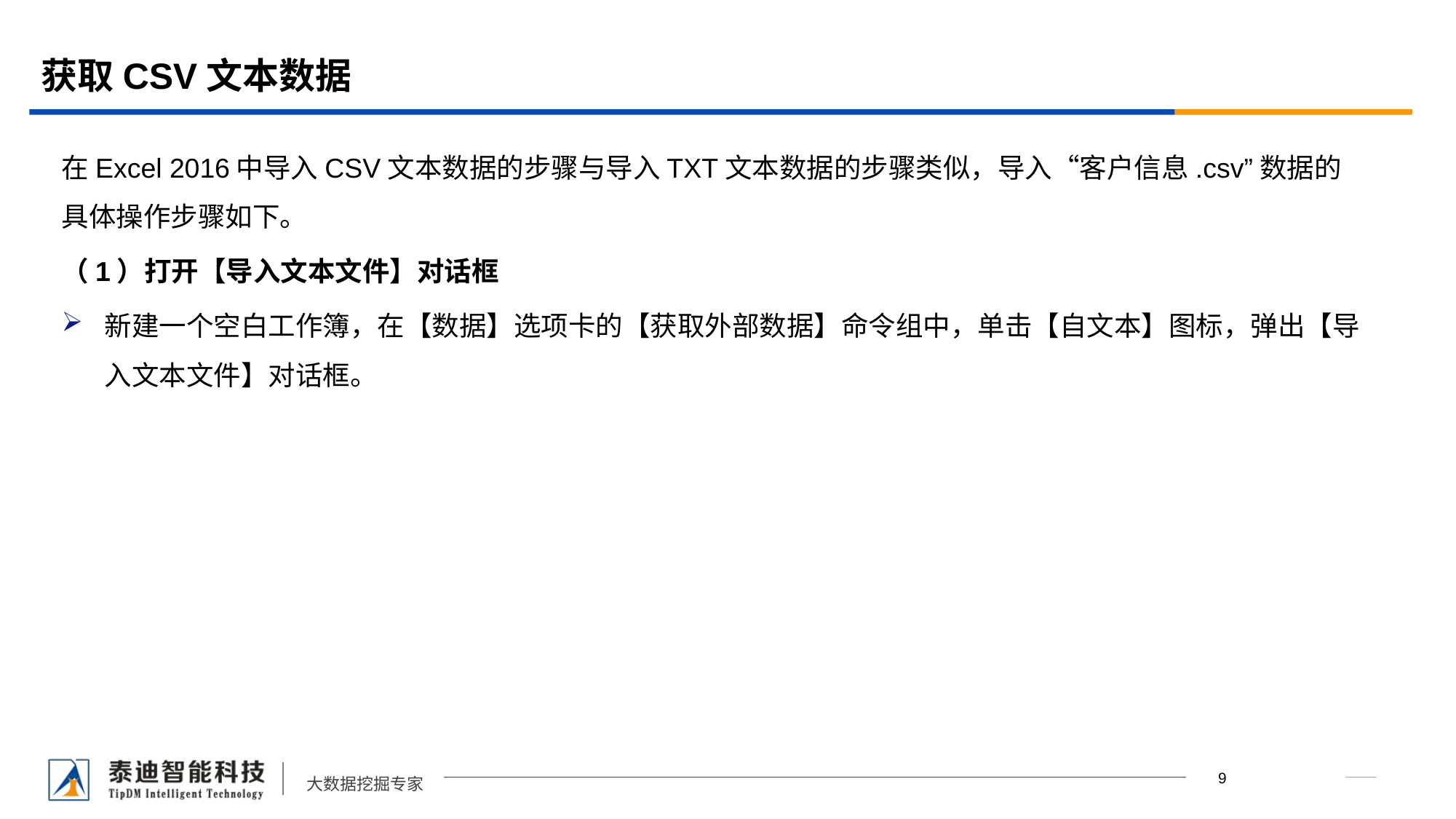

# 获取CSV文本数据
在Excel 2016中导入CSV文本数据的步骤与导入TXT文本数据的步骤类似，导入“客户信息.csv”数据的具体操作步骤如下。
（1）打开【导入文本文件】对话框
新建一个空白工作簿，在【数据】选项卡的【获取外部数据】命令组中，单击【自文本】图标，弹出【导入文本文件】对话框。